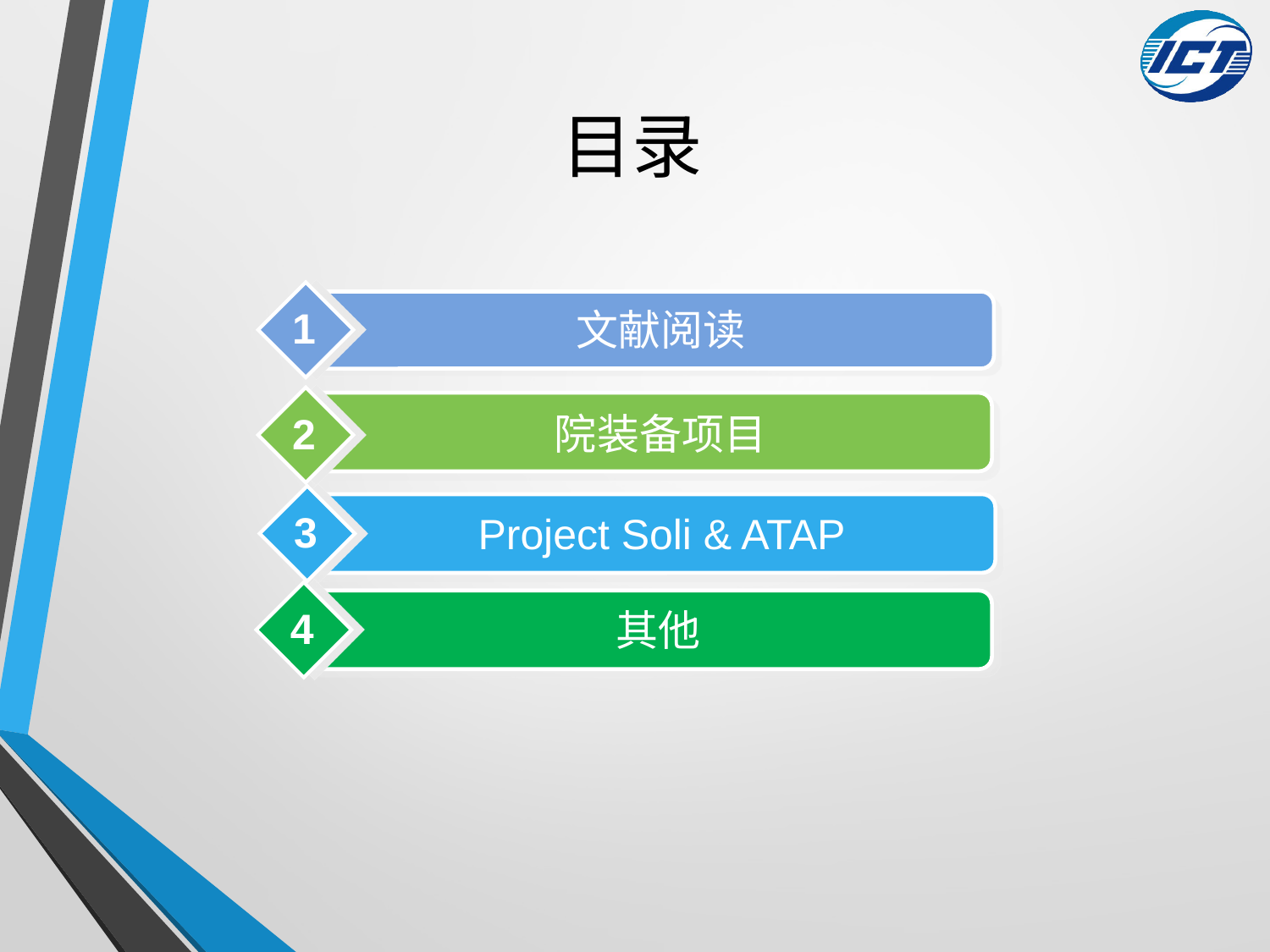

目录

1
文献阅读

院装备项目
2

3
Project Soli & ATAP

4
其他